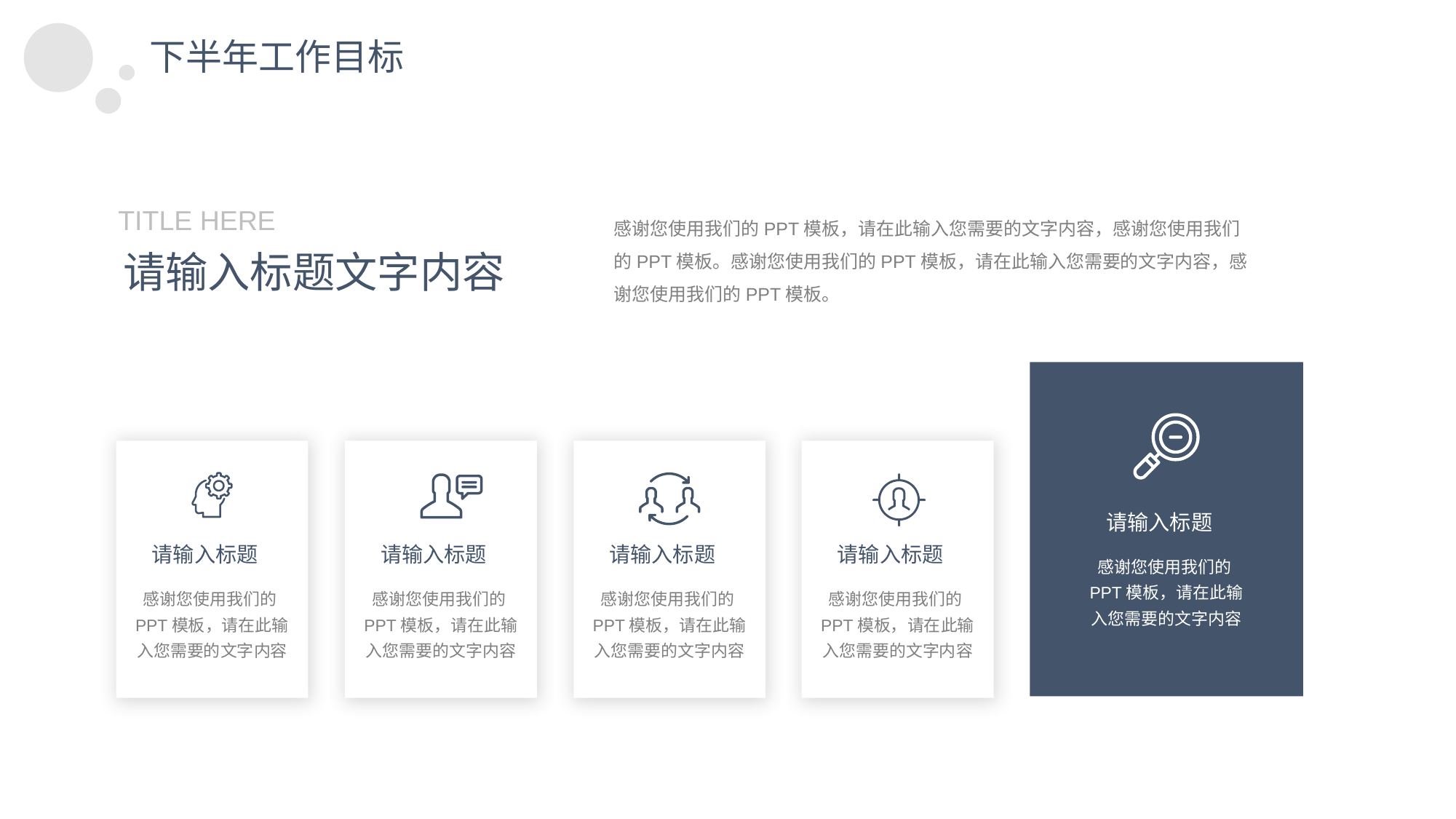

下半年工作目标
TITLE HERE
感谢您使用我们的PPT模板，请在此输入您需要的文字内容，感谢您使用我们的PPT模板。感谢您使用我们的PPT模板，请在此输入您需要的文字内容，感谢您使用我们的PPT模板。
请输入标题文字内容

请输入标题
请输入标题
请输入标题
请输入标题
请输入标题
感谢您使用我们的PPT模板，请在此输入您需要的文字内容
感谢您使用我们的PPT模板，请在此输入您需要的文字内容
感谢您使用我们的PPT模板，请在此输入您需要的文字内容
感谢您使用我们的PPT模板，请在此输入您需要的文字内容
感谢您使用我们的PPT模板，请在此输入您需要的文字内容